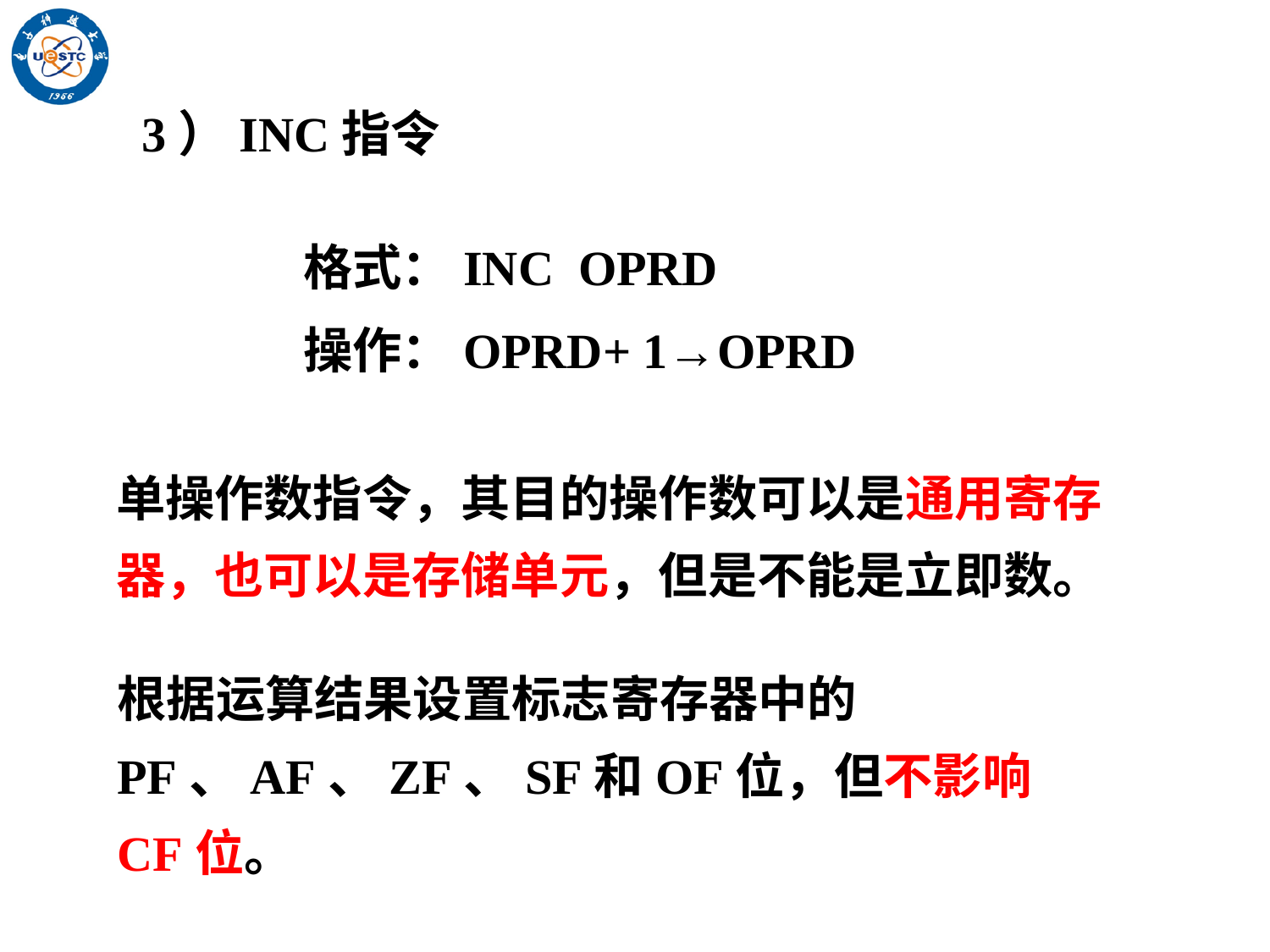

3）INC指令
格式：INC  OPRD
操作：OPRD+ 1→OPRD
单操作数指令，其目的操作数可以是通用寄存器，也可以是存储单元，但是不能是立即数。
根据运算结果设置标志寄存器中的PF、AF、ZF、SF和OF位，但不影响CF位。